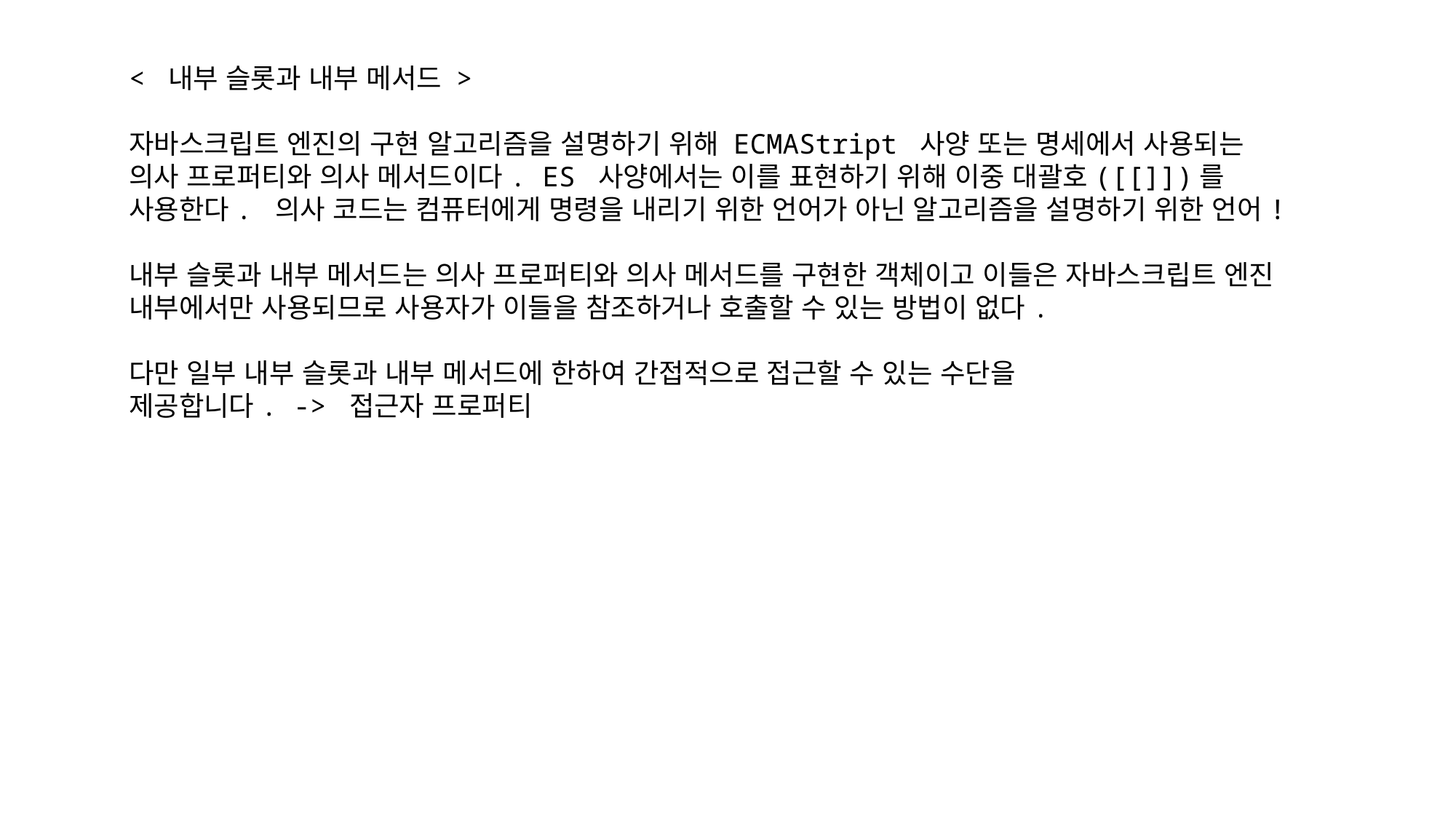

< 내부 슬롯과 내부 메서드 >

자바스크립트 엔진의 구현 알고리즘을 설명하기 위해 ECMAStript 사양 또는 명세에서 사용되는
의사 프로퍼티와 의사 메서드이다. ES 사양에서는 이를 표현하기 위해 이중 대괄호([[]])를
사용한다. 의사 코드는 컴퓨터에게 명령을 내리기 위한 언어가 아닌 알고리즘을 설명하기 위한 언어!

내부 슬롯과 내부 메서드는 의사 프로퍼티와 의사 메서드를 구현한 객체이고 이들은 자바스크립트 엔진
내부에서만 사용되므로 사용자가 이들을 참조하거나 호출할 수 있는 방법이 없다.

다만 일부 내부 슬롯과 내부 메서드에 한하여 간접적으로 접근할 수 있는 수단을
제공합니다. -> 접근자 프로퍼티